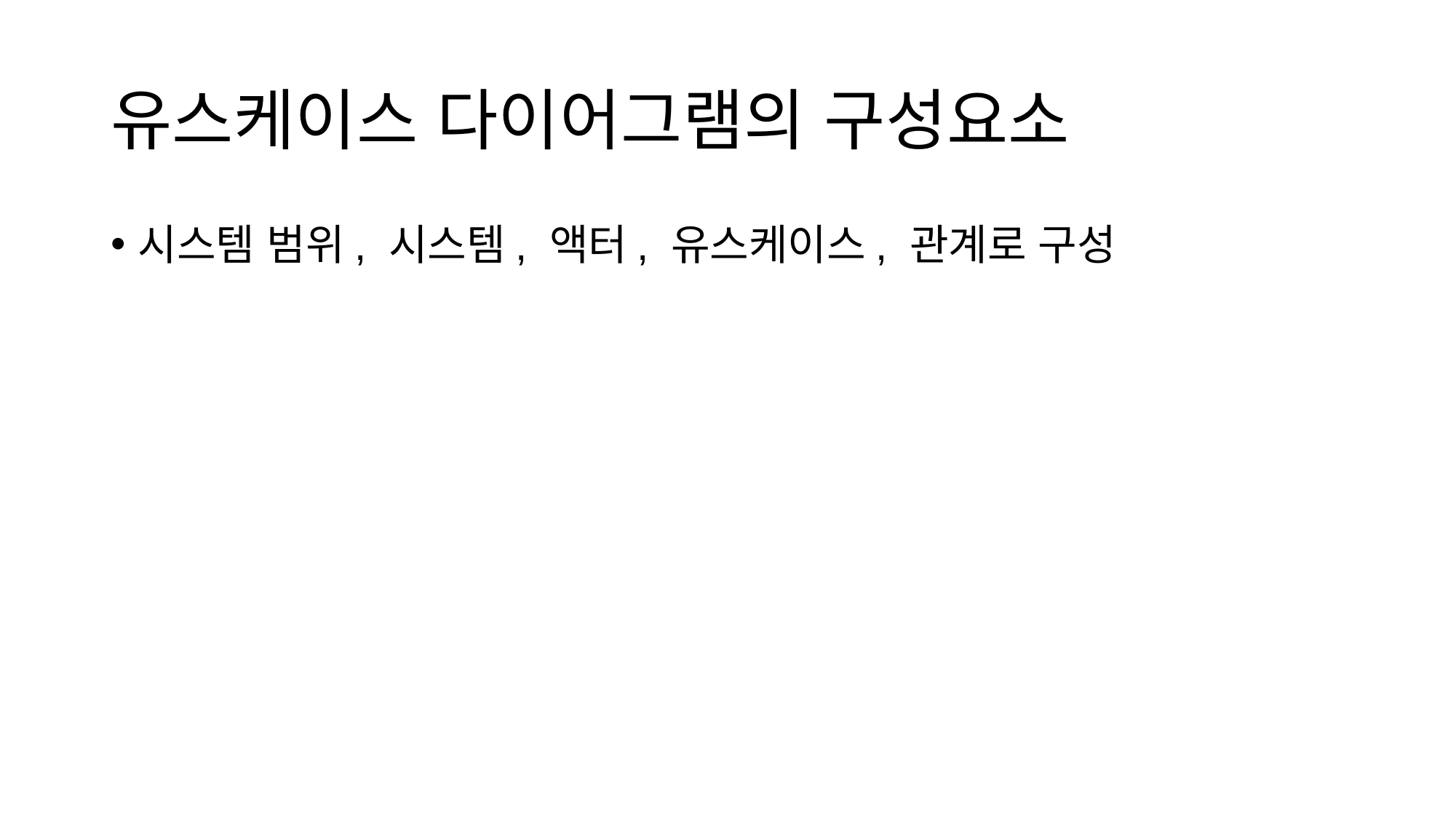

# 유스케이스 다이어그램의 구성요소
시스템 범위, 시스템, 액터, 유스케이스, 관계로 구성